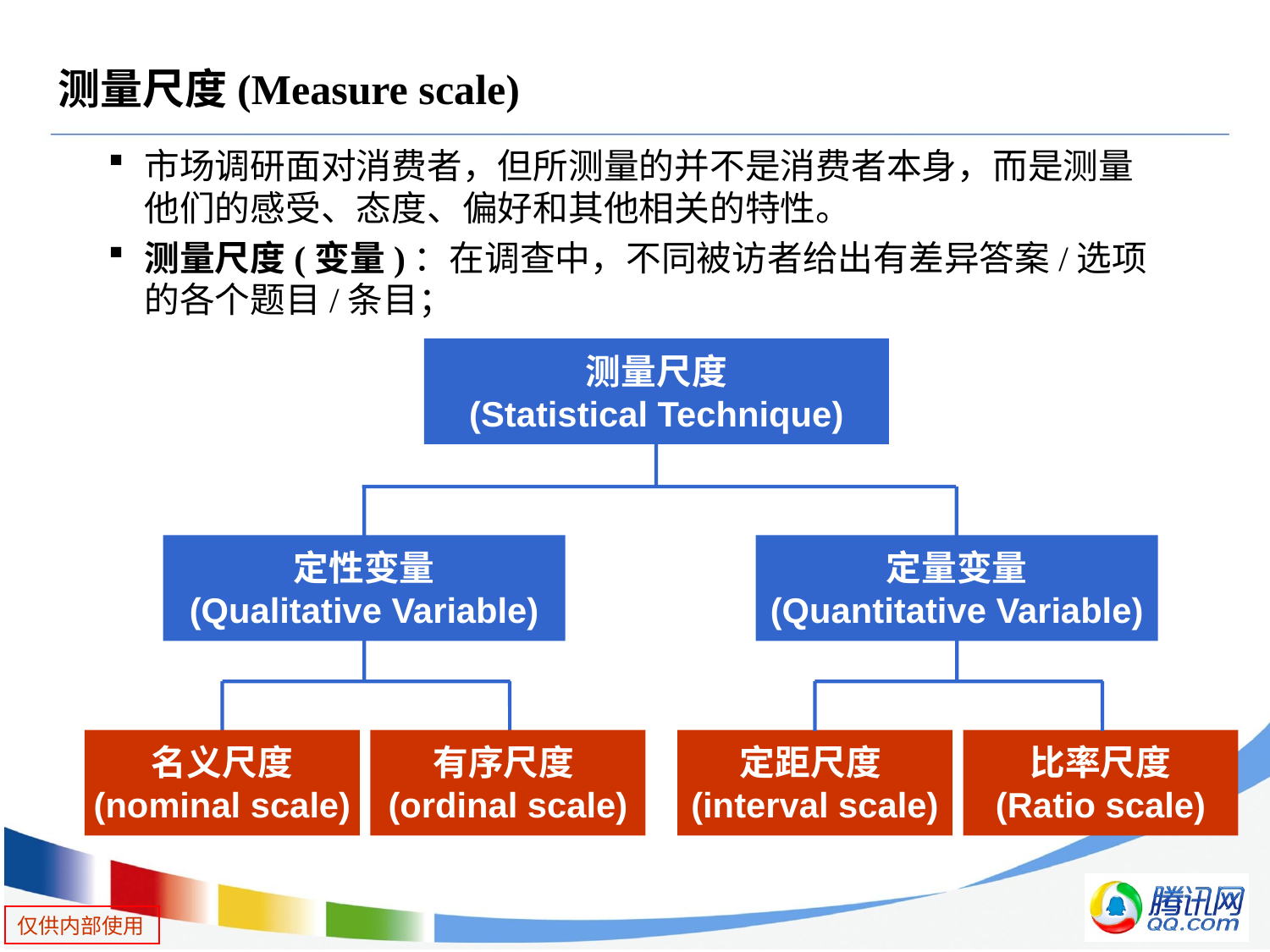

# 测量尺度(Measure scale)
市场调研面对消费者，但所测量的并不是消费者本身，而是测量他们的感受、态度、偏好和其他相关的特性。
测量尺度(变量)：在调查中，不同被访者给出有差异答案/选项的各个题目/条目；
测量尺度
(Statistical Technique)

定性变量
(Qualitative Variable)
定量变量
(Quantitative Variable)

名义尺度
(nominal scale)
有序尺度(ordinal scale)
定距尺度(interval scale)
比率尺度
(Ratio scale)